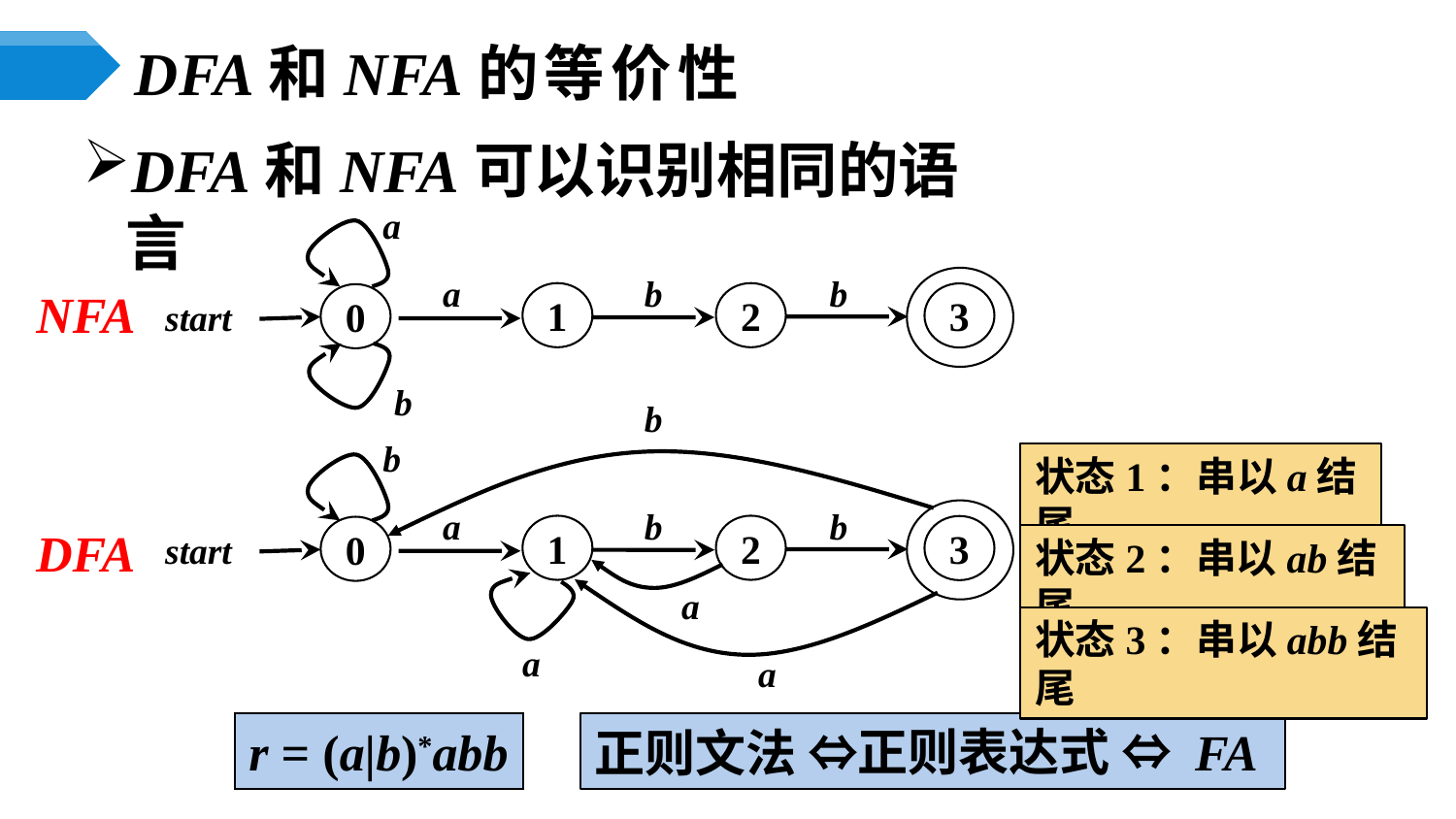

# DFA和NFA的等价性
DFA和NFA可以识别相同的语言

a

3
0
start

a
b
b
1
2

b
NFA
b
b

3
0
start

a
b
b
1
2

a
a
a
状态1：串以a结尾
DFA
状态2：串以ab结尾
状态3：串以abb结尾
r = (a|b)*abb
                      正则表达式 ⇔ FA
正则文法 ⇔